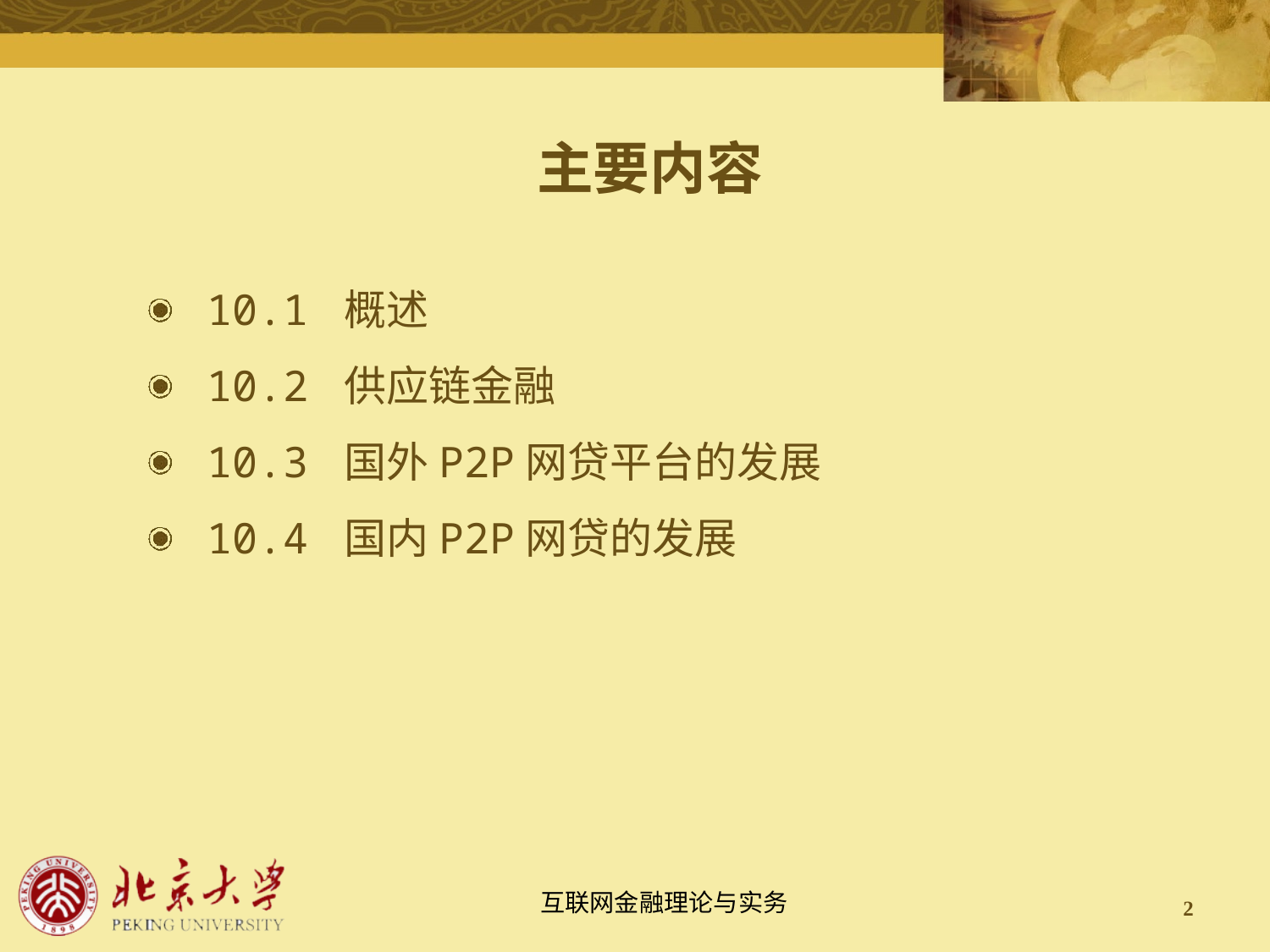

主要内容
 10.1 概述
 10.2 供应链金融
 10.3 国外P2P网贷平台的发展
 10.4 国内P2P网贷的发展
2